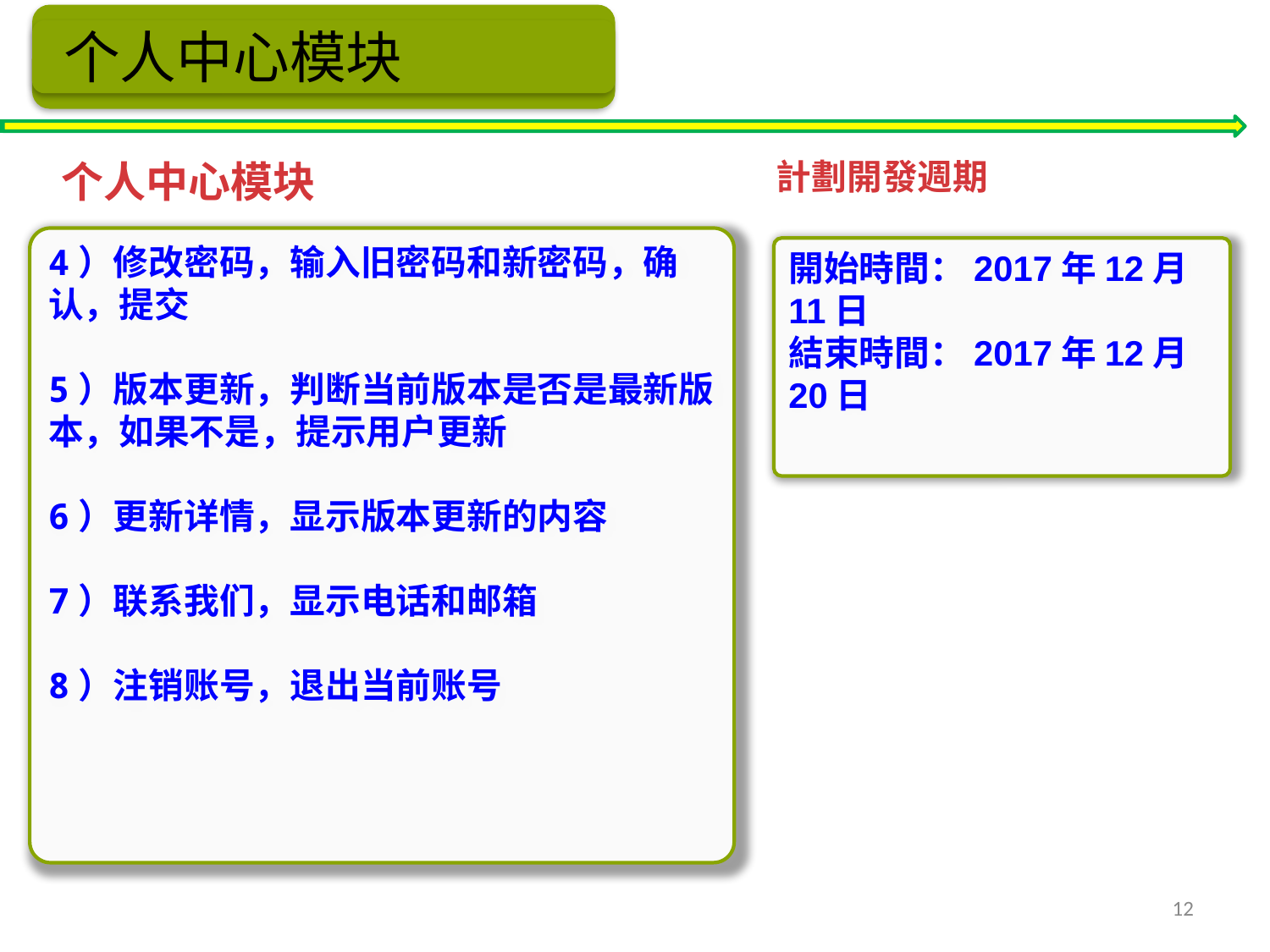

个人中心模块

計劃開發週期

个人中心模块
4）修改密码，输入旧密码和新密码，确认，提交

5）版本更新，判断当前版本是否是最新版本，如果不是，提示用户更新

6）更新详情，显示版本更新的内容

7）联系我们，显示电话和邮箱

8）注销账号，退出当前账号
開始時間：2017年12月11日
結束時間：2017年12月20日

12